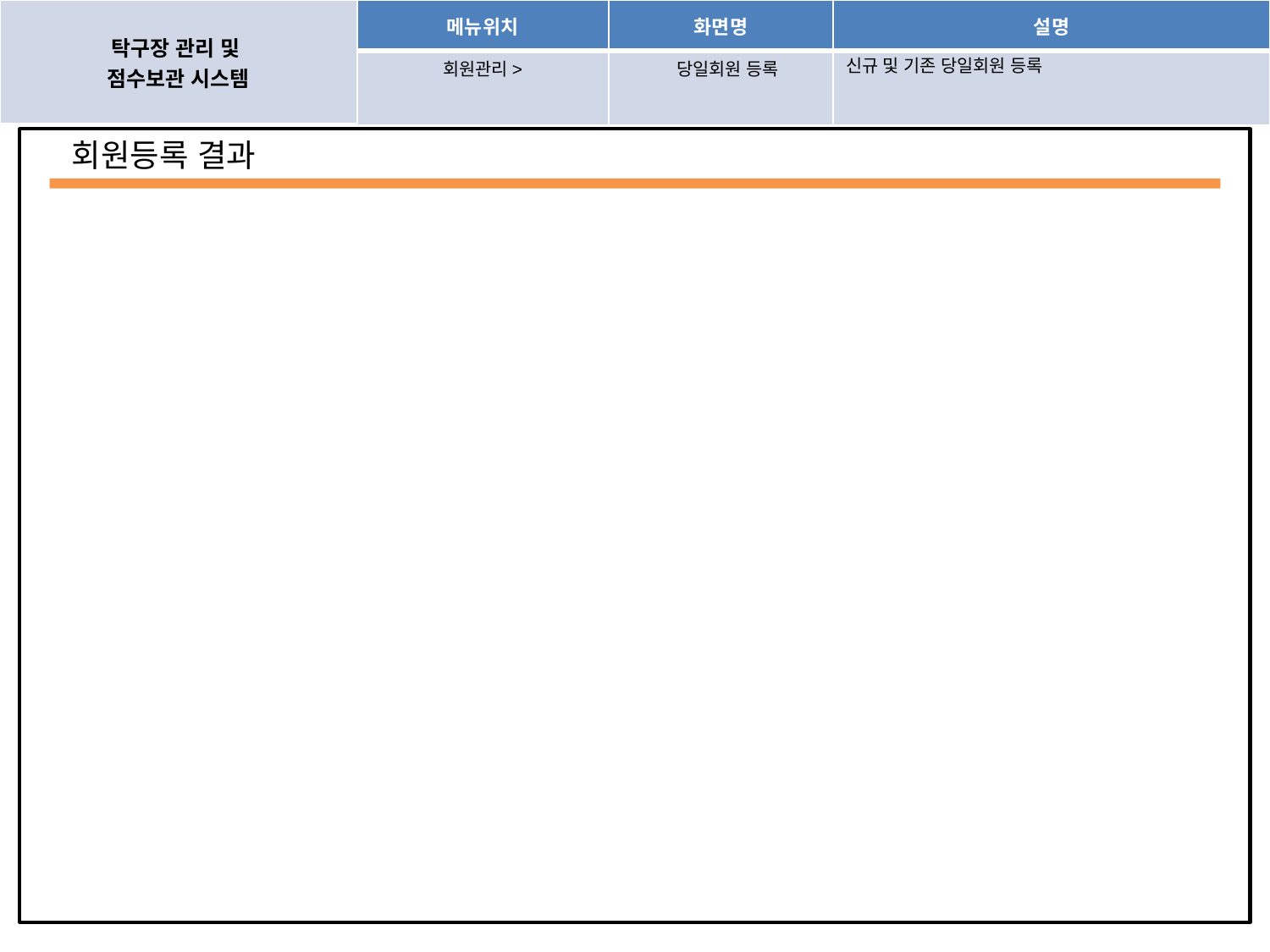

신규 및 기존 당일회원 등록

회원관리>
당일회원 등록
회원등록 결과